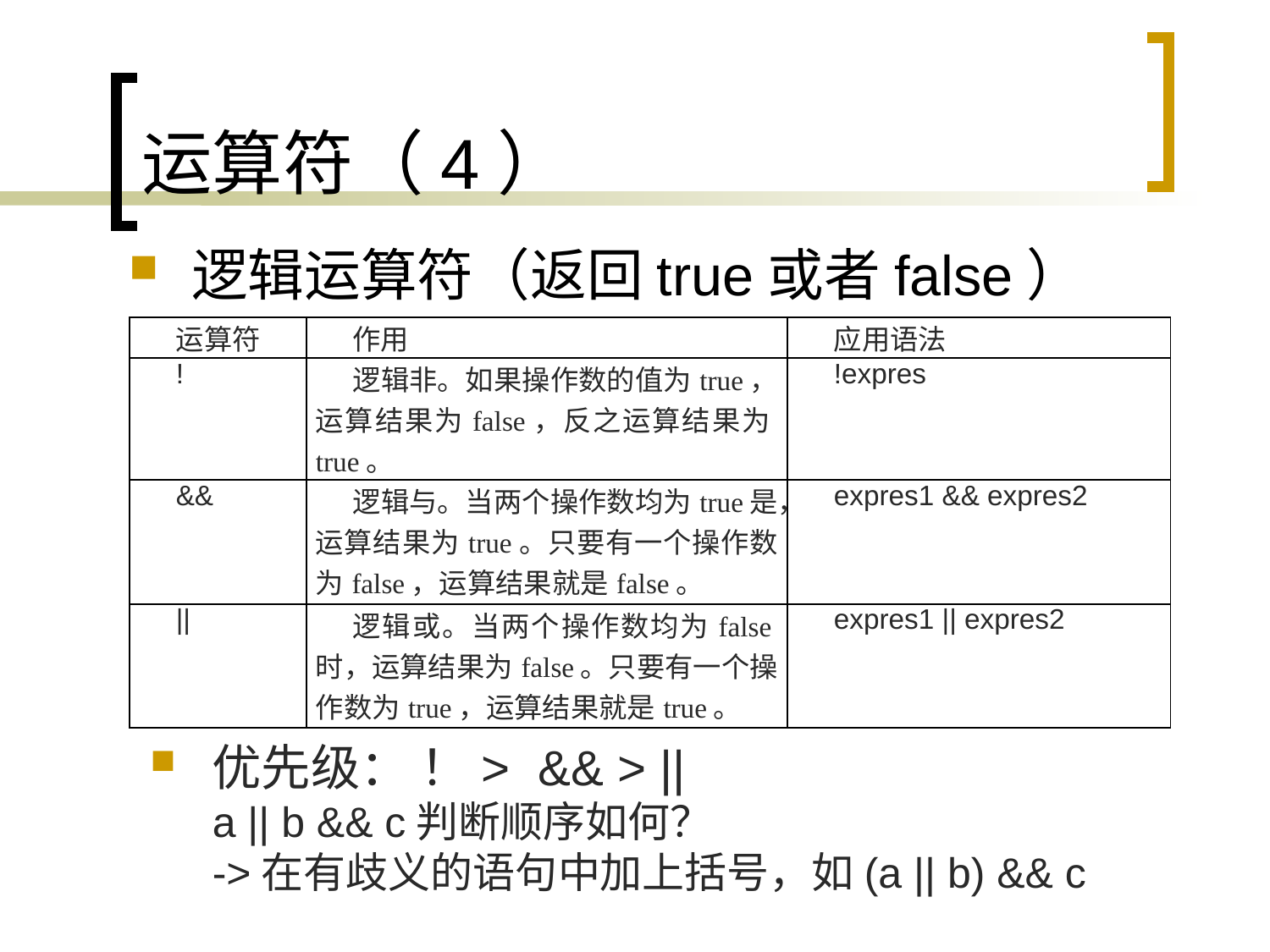

# 运算符（4）
逻辑运算符（返回true或者false）

| 运算符 | 作用 | 应用语法 |
| --- | --- | --- |
| ! | 逻辑非。如果操作数的值为true，运算结果为false，反之运算结果为true。 | !expres |
| && | 逻辑与。当两个操作数均为true是，运算结果为true。只要有一个操作数为false，运算结果就是false。 | expres1 && expres2 |
| || | 逻辑或。当两个操作数均为false时，运算结果为false。只要有一个操作数为true，运算结果就是true。 | expres1 || expres2 |
优先级： ！>  && > ||
a || b && c判断顺序如何？
->在有歧义的语句中加上括号，如(a || b) && c